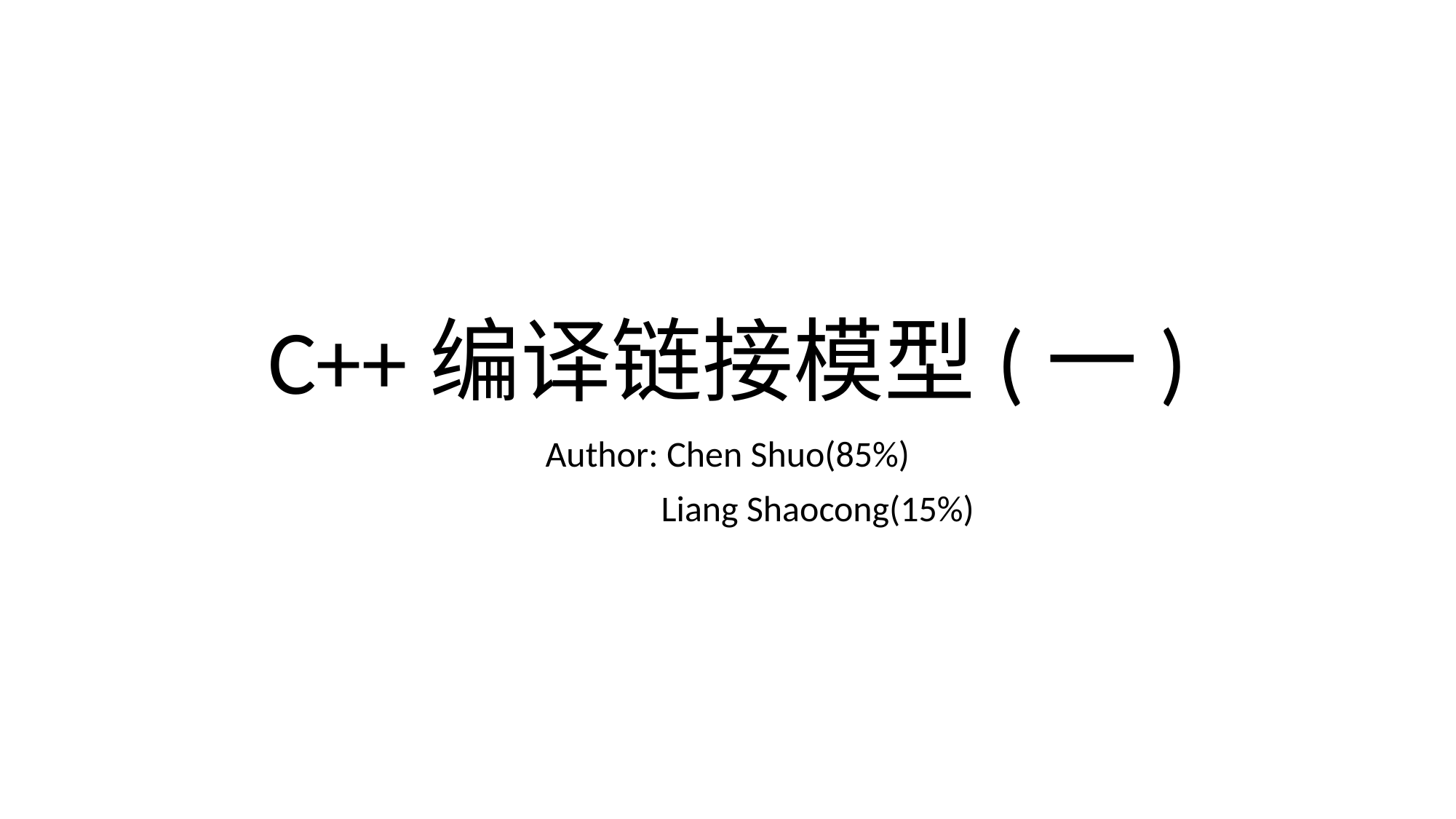

# C++编译链接模型(一)
Author: Chen Shuo(85%)
                      Liang Shaocong(15%)